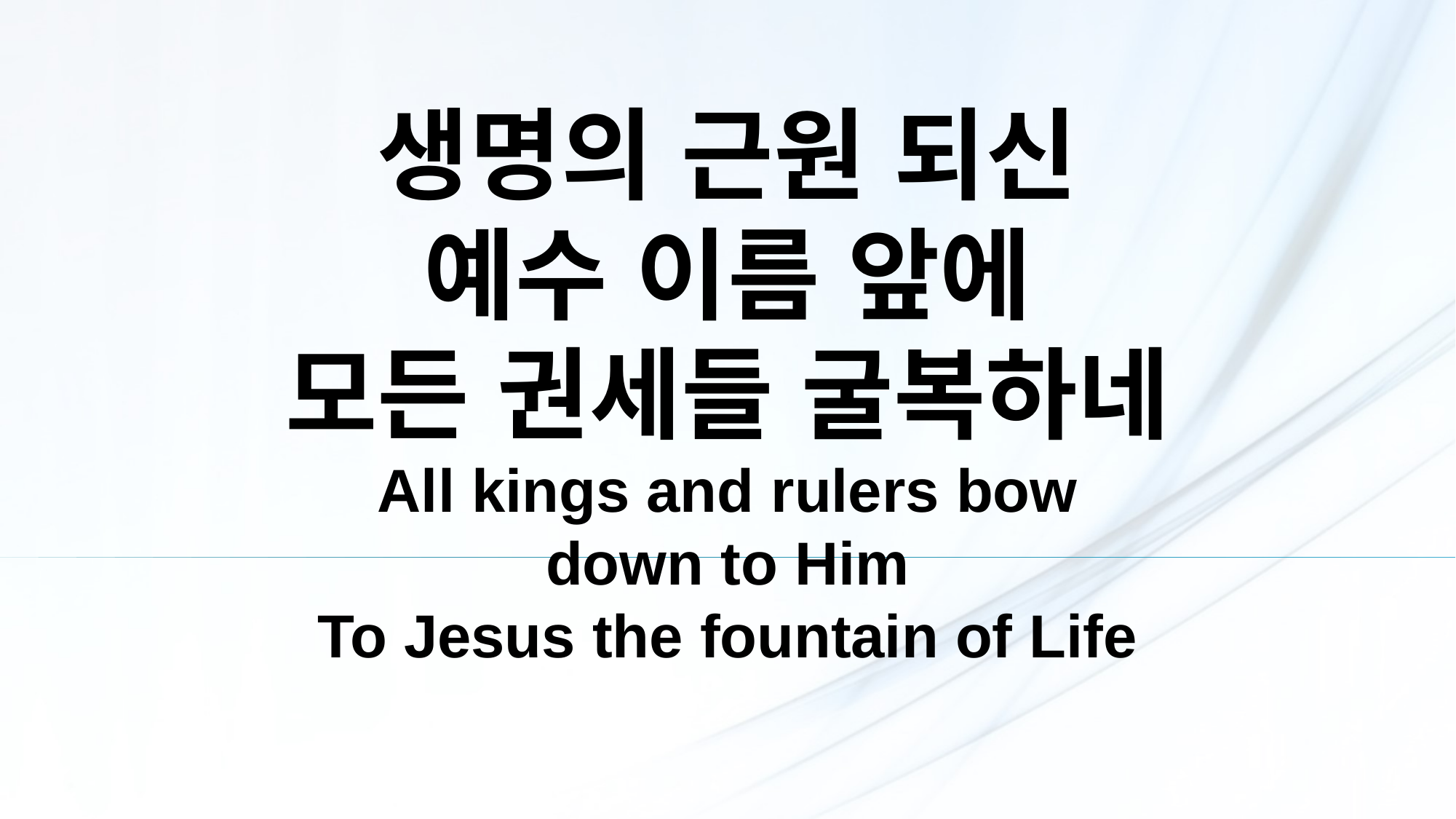

# 생명의 근원 되신 예수 이름 앞에 모든 권세들 굴복하네 All kings and rulers bow down to Him To Jesus the fountain of Life